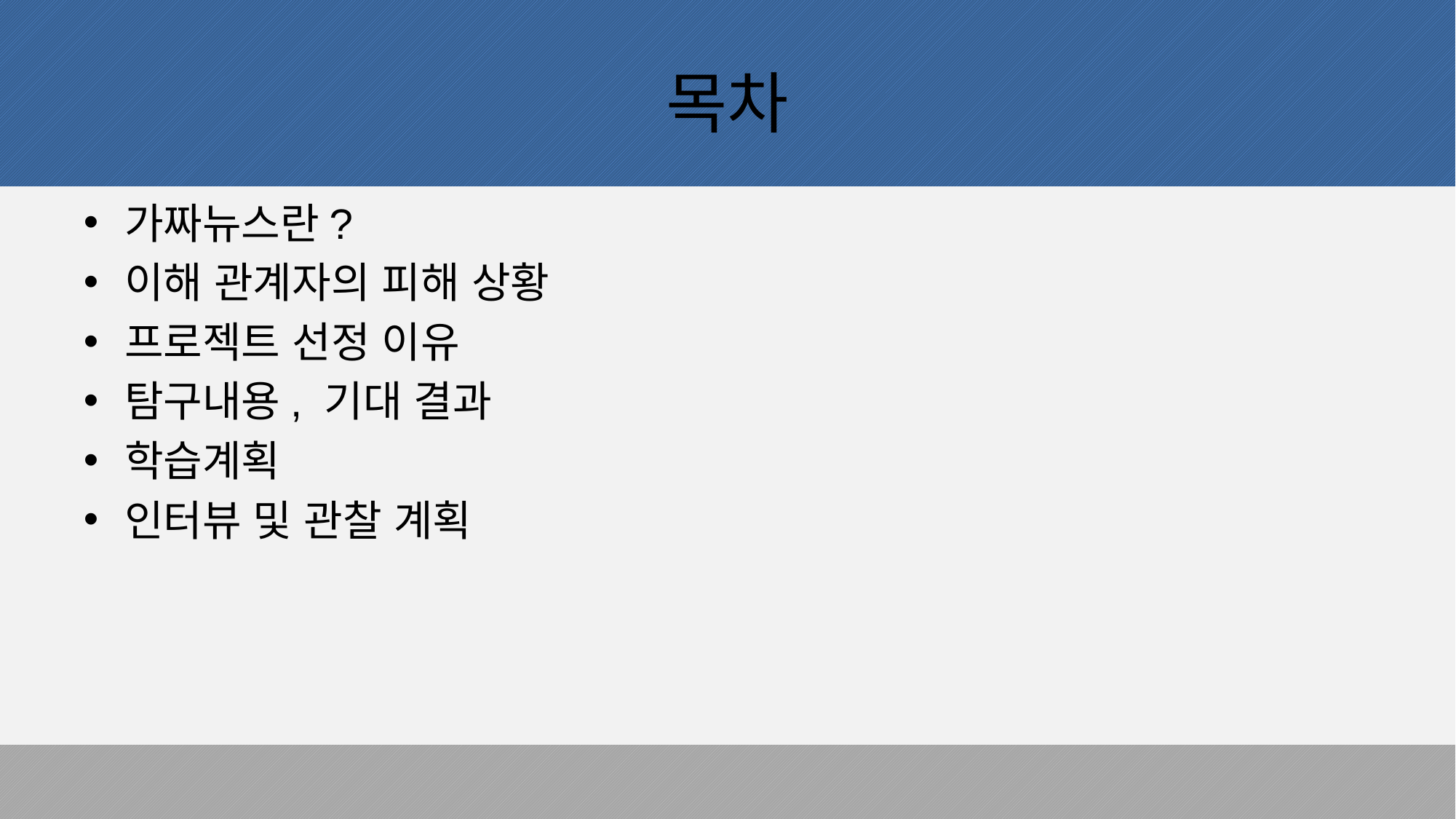

# 목차
가짜뉴스란?
이해 관계자의 피해 상황
프로젝트 선정 이유
탐구내용, 기대 결과
학습계획
인터뷰 및 관찰 계획